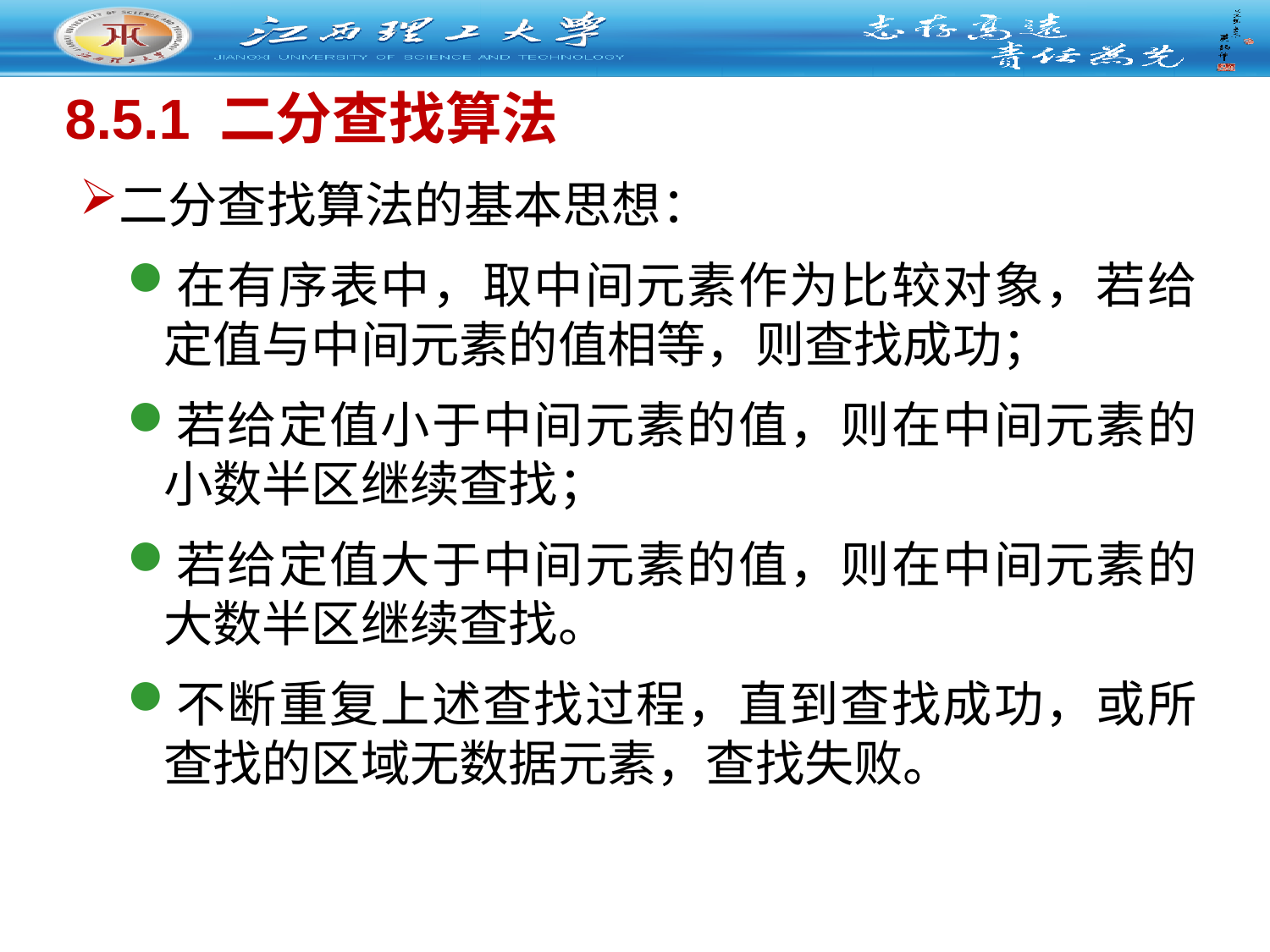

8.5.1 二分查找算法
二分查找算法的基本思想：
在有序表中，取中间元素作为比较对象，若给定值与中间元素的值相等，则查找成功；
若给定值小于中间元素的值，则在中间元素的小数半区继续查找；
若给定值大于中间元素的值，则在中间元素的大数半区继续查找。
不断重复上述查找过程，直到查找成功，或所查找的区域无数据元素，查找失败。